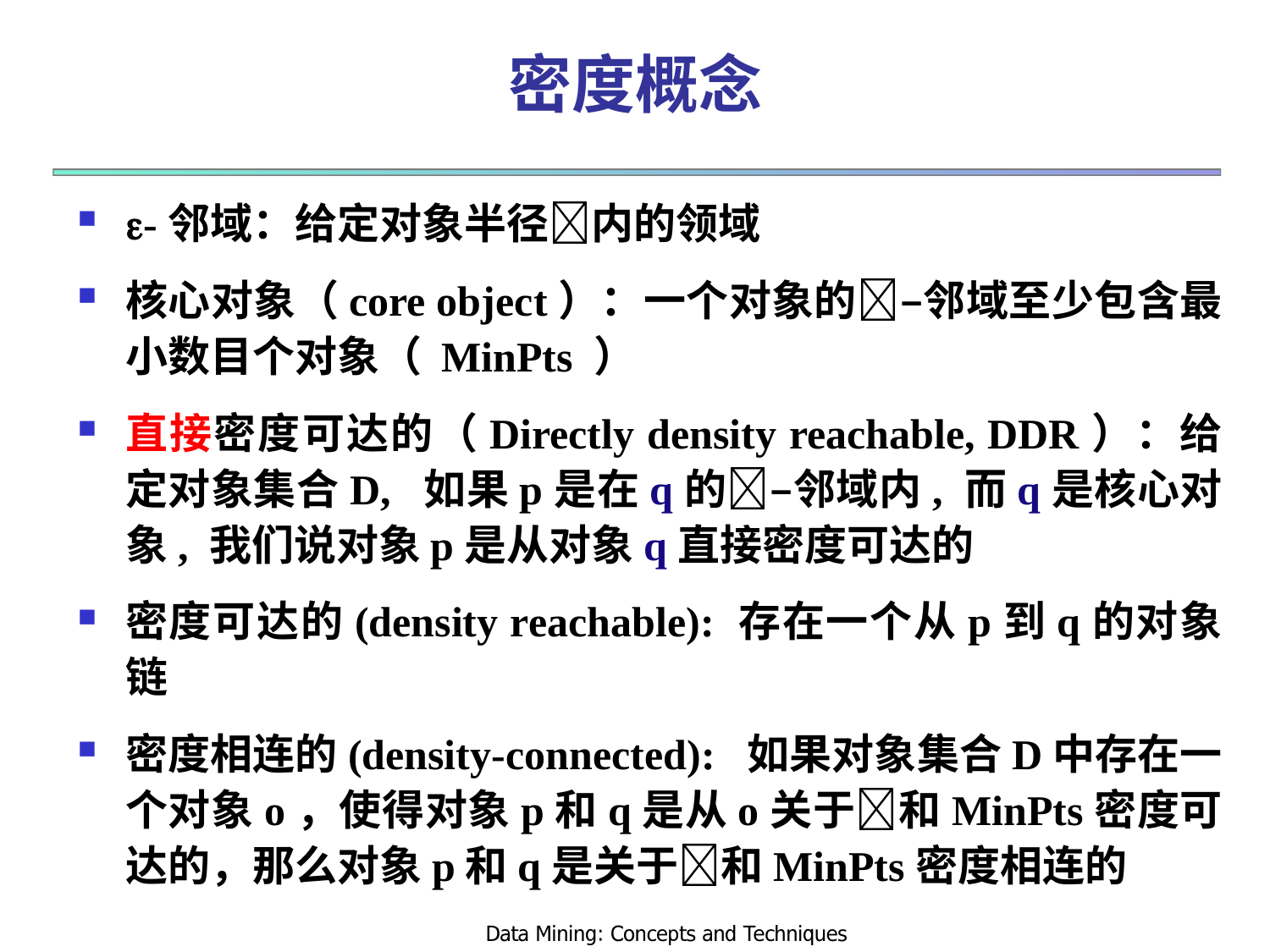

# 密度概念
ε-邻域：给定对象半径ε内的领域
核心对象（core object）：一个对象的ε–邻域至少包含最小数目个对象（ MinPts ）
直接密度可达的（Directly density reachable, DDR）：给定对象集合D,  如果p是在q的ε–邻域内, 而q是核心对象, 我们说对象p是从对象q直接密度可达的
密度可达的(density reachable): 存在一个从p到q的对象链
密度相连的(density-connected):  如果对象集合D中存在一个对象o，使得对象p和q是从o关于ε和MinPts密度可达的，那么对象p和q是关于ε和MinPts密度相连的
Data Mining: Concepts and Techniques
68